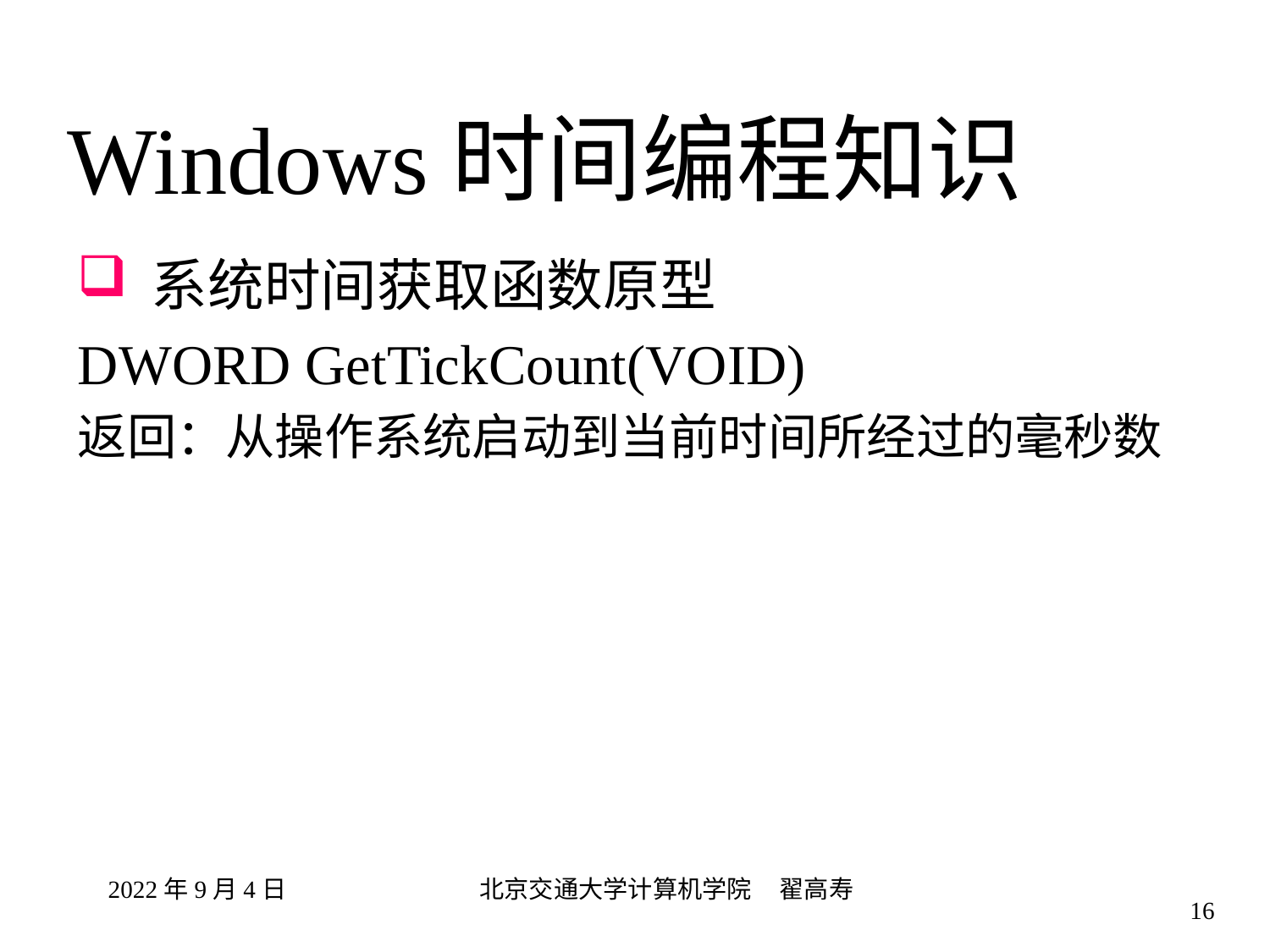

# Windows时间编程知识
系统时间获取函数原型
DWORD GetTickCount(VOID)
返回：从操作系统启动到当前时间所经过的毫秒数
2022年9月4日
北京交通大学计算机学院     翟高寿
16